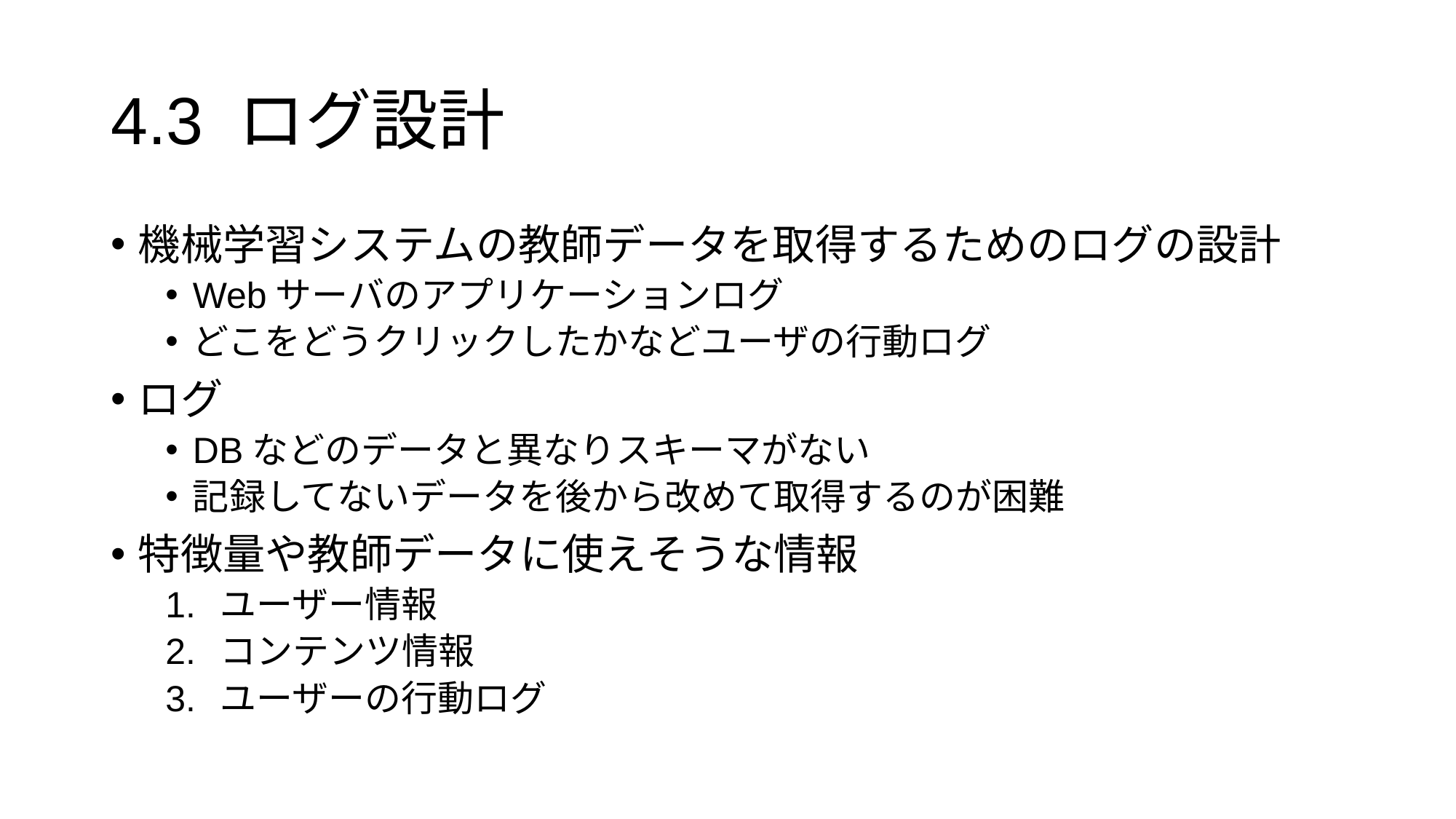

# 4.3 ログ設計
機械学習システムの教師データを取得するためのログの設計
Webサーバのアプリケーションログ
どこをどうクリックしたかなどユーザの行動ログ
ログ
DBなどのデータと異なりスキーマがない
記録してないデータを後から改めて取得するのが困難
特徴量や教師データに使えそうな情報
ユーザー情報
コンテンツ情報
ユーザーの行動ログ